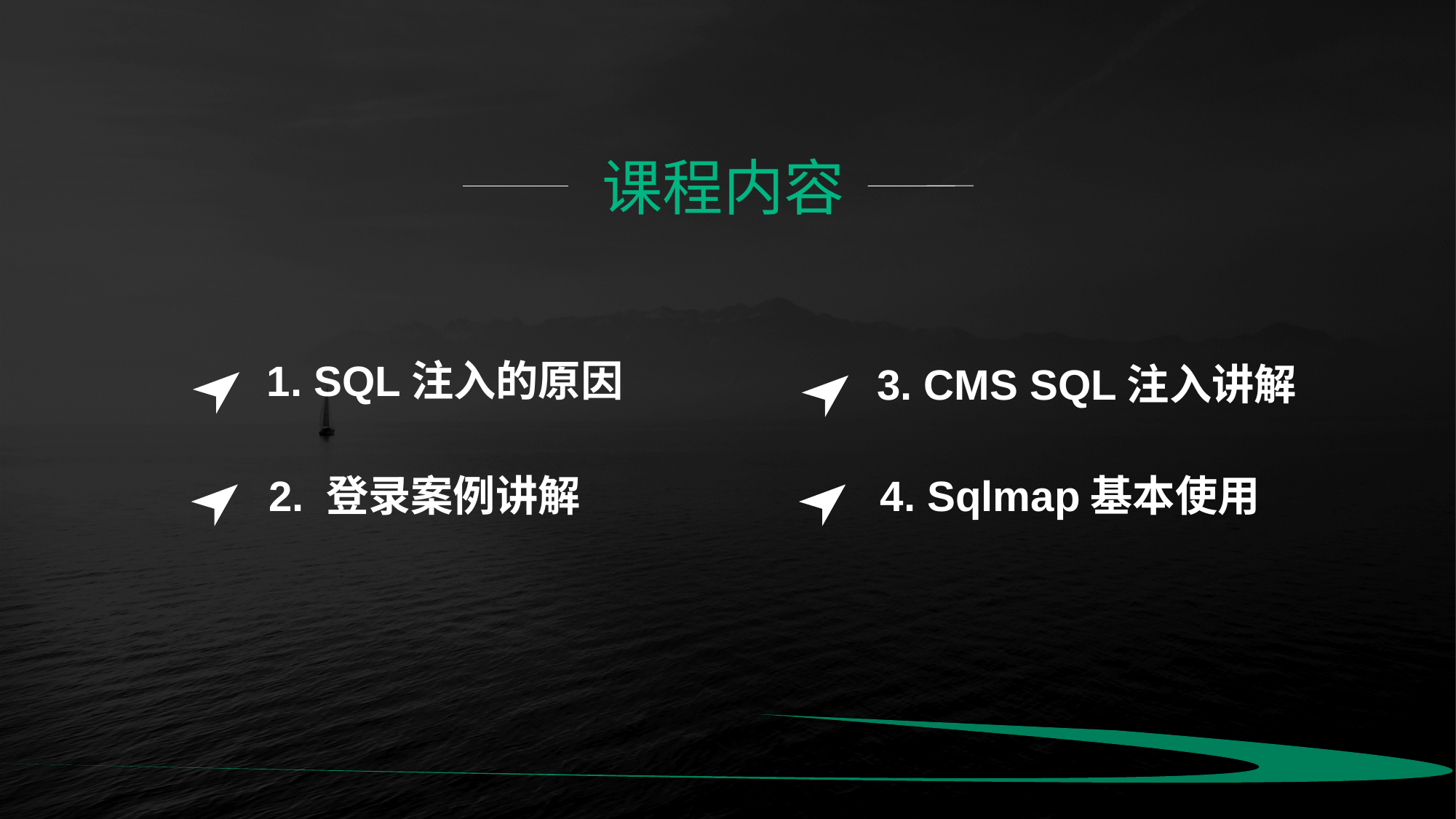

课程内容
1. SQL注入的原因

2. 登录案例讲解

3. CMS SQL注入讲解

4. Sqlmap基本使用